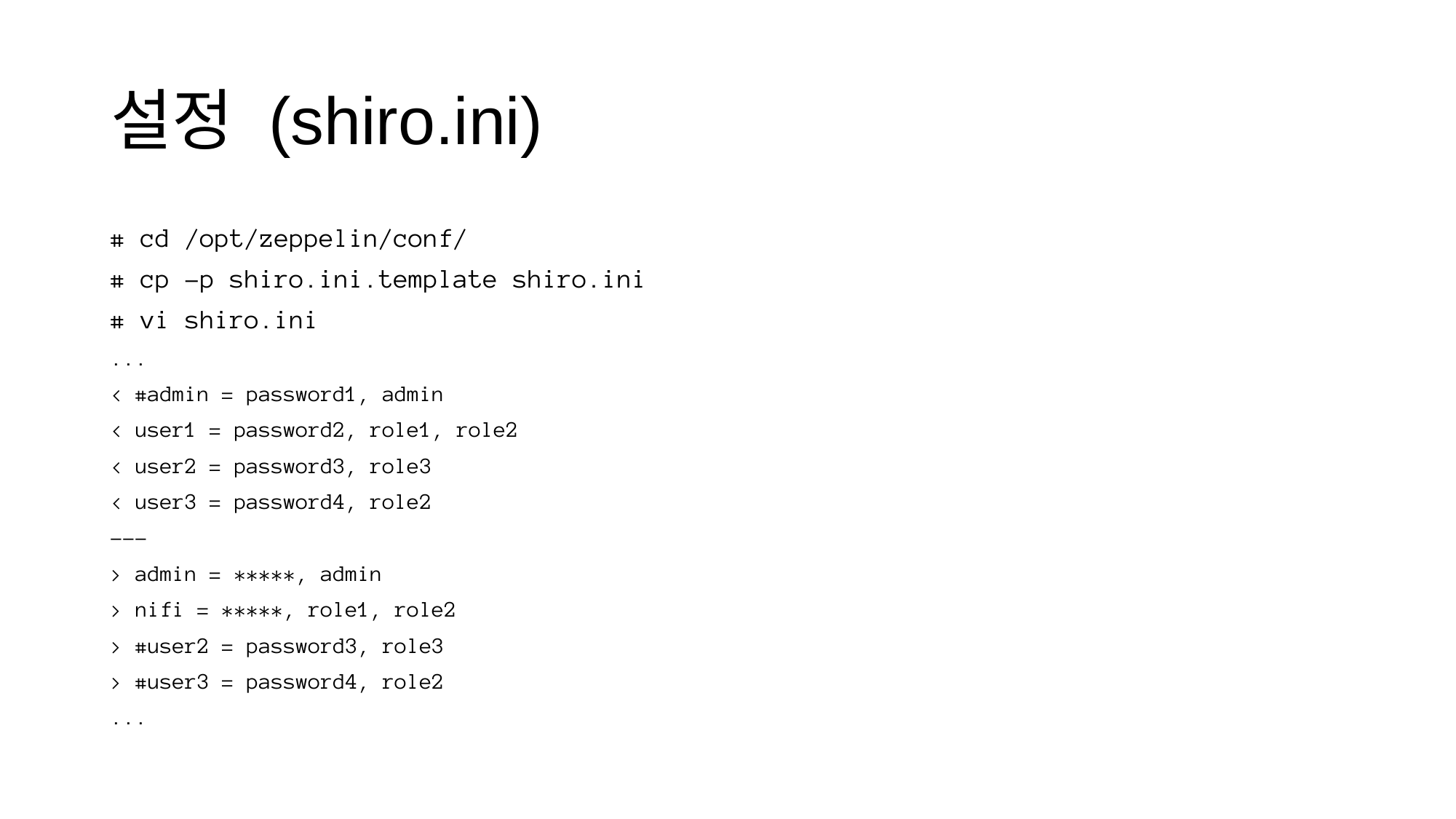

# 설정 (shiro.ini)
# cd /opt/zeppelin/conf/
# cp -p shiro.ini.template shiro.ini
# vi shiro.ini
...
< #admin = password1, admin
< user1 = password2, role1, role2
< user2 = password3, role3
< user3 = password4, role2
---
> admin = *****, admin
> nifi = *****, role1, role2
> #user2 = password3, role3
> #user3 = password4, role2
...